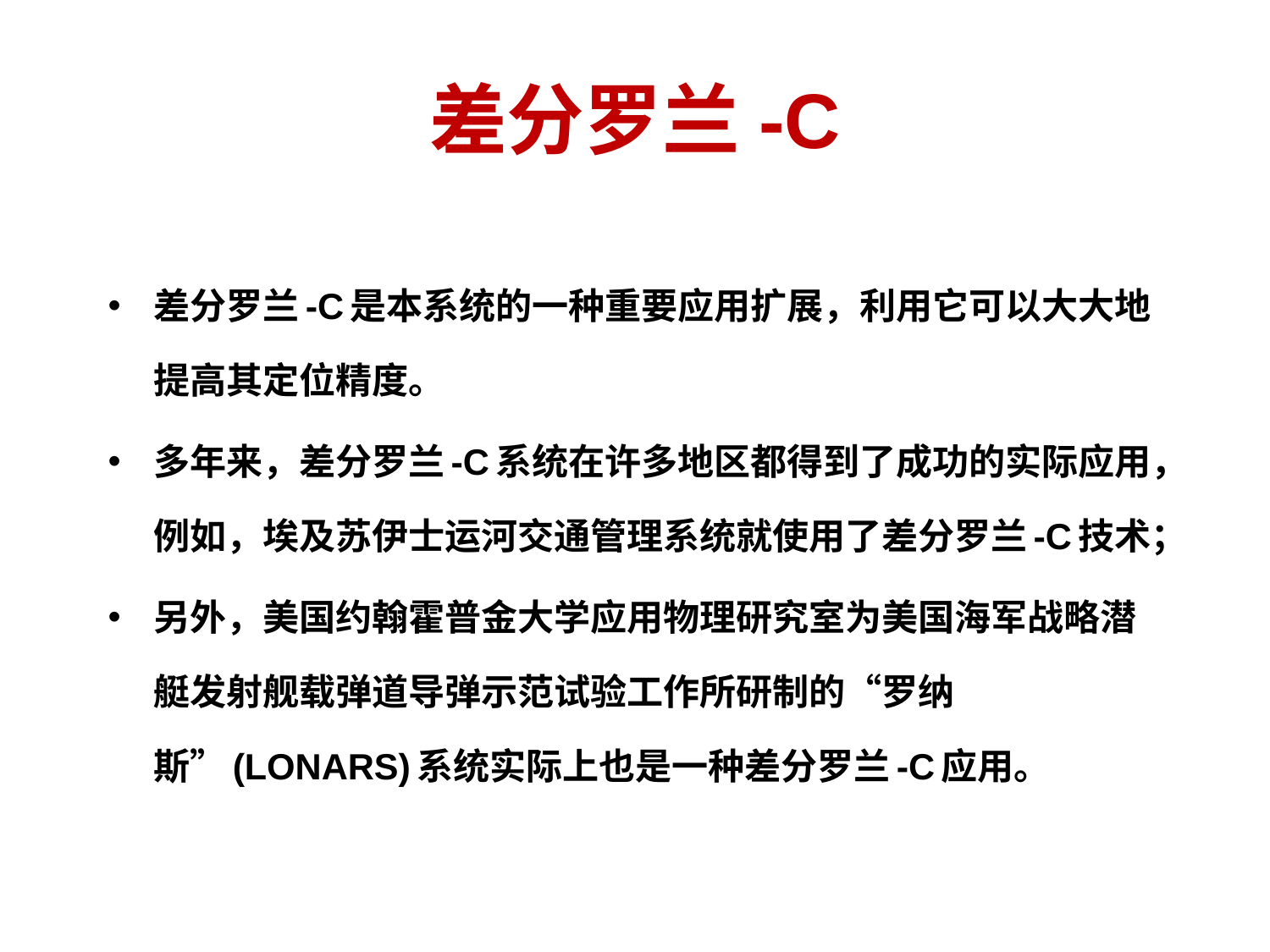

# 差分罗兰-C
差分罗兰-C是本系统的一种重要应用扩展，利用它可以大大地提高其定位精度。
多年来，差分罗兰-C系统在许多地区都得到了成功的实际应用，例如，埃及苏伊士运河交通管理系统就使用了差分罗兰-C技术；
另外，美国约翰霍普金大学应用物理研究室为美国海军战略潜艇发射舰载弹道导弹示范试验工作所研制的“罗纳斯”(LONARS)系统实际上也是一种差分罗兰-C应用。